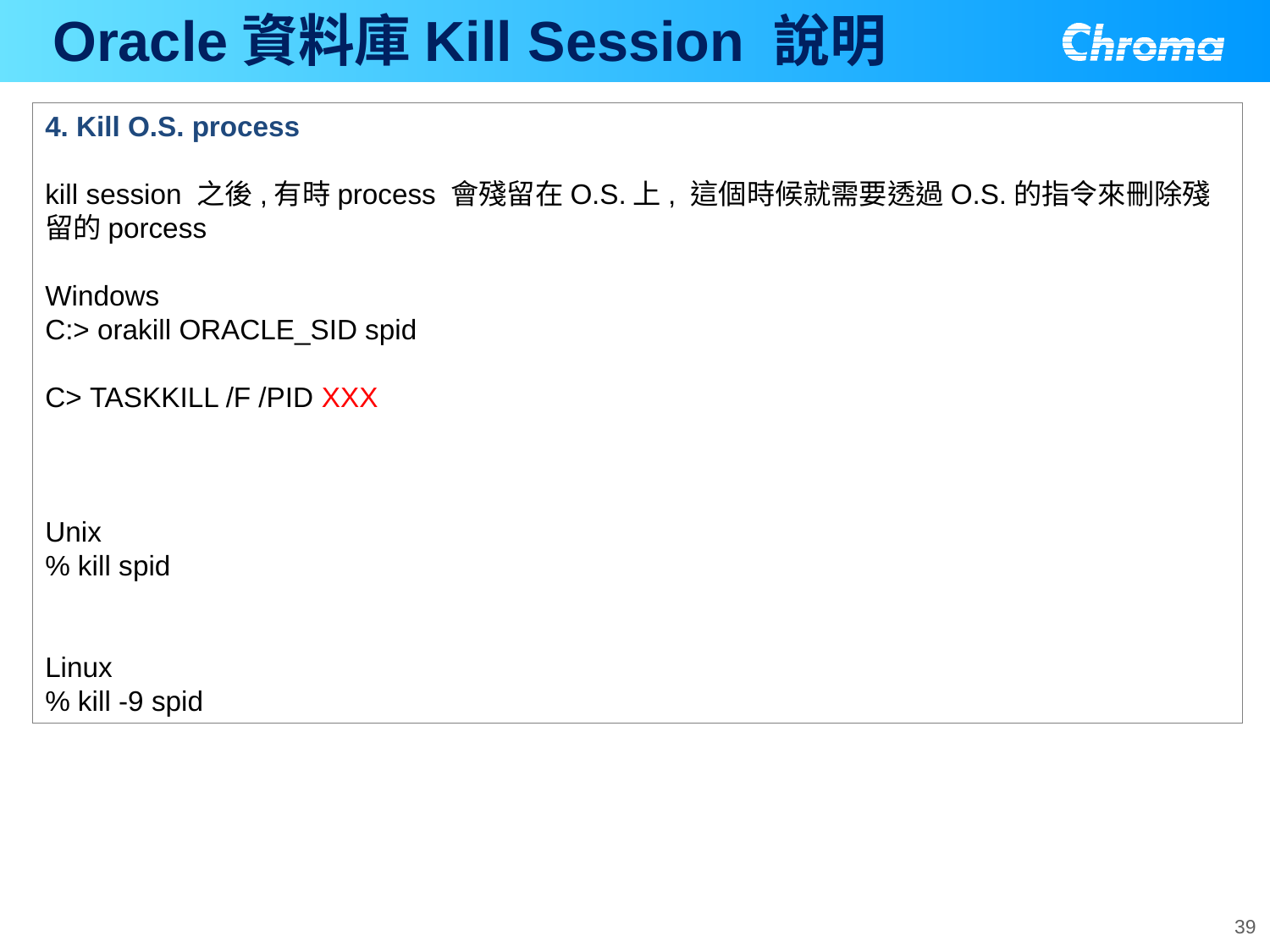

Oracle資料庫Kill Session 說明
4. Kill O.S. process

kill session 之後,有時process 會殘留在O.S.上, 這個時候就需要透過O.S.的指令來刪除殘留的porcess

Windows
C:> orakill ORACLE_SID spid

C> TASKKILL /F /PID XXX

Unix
% kill spid

Linux
% kill -9 spid